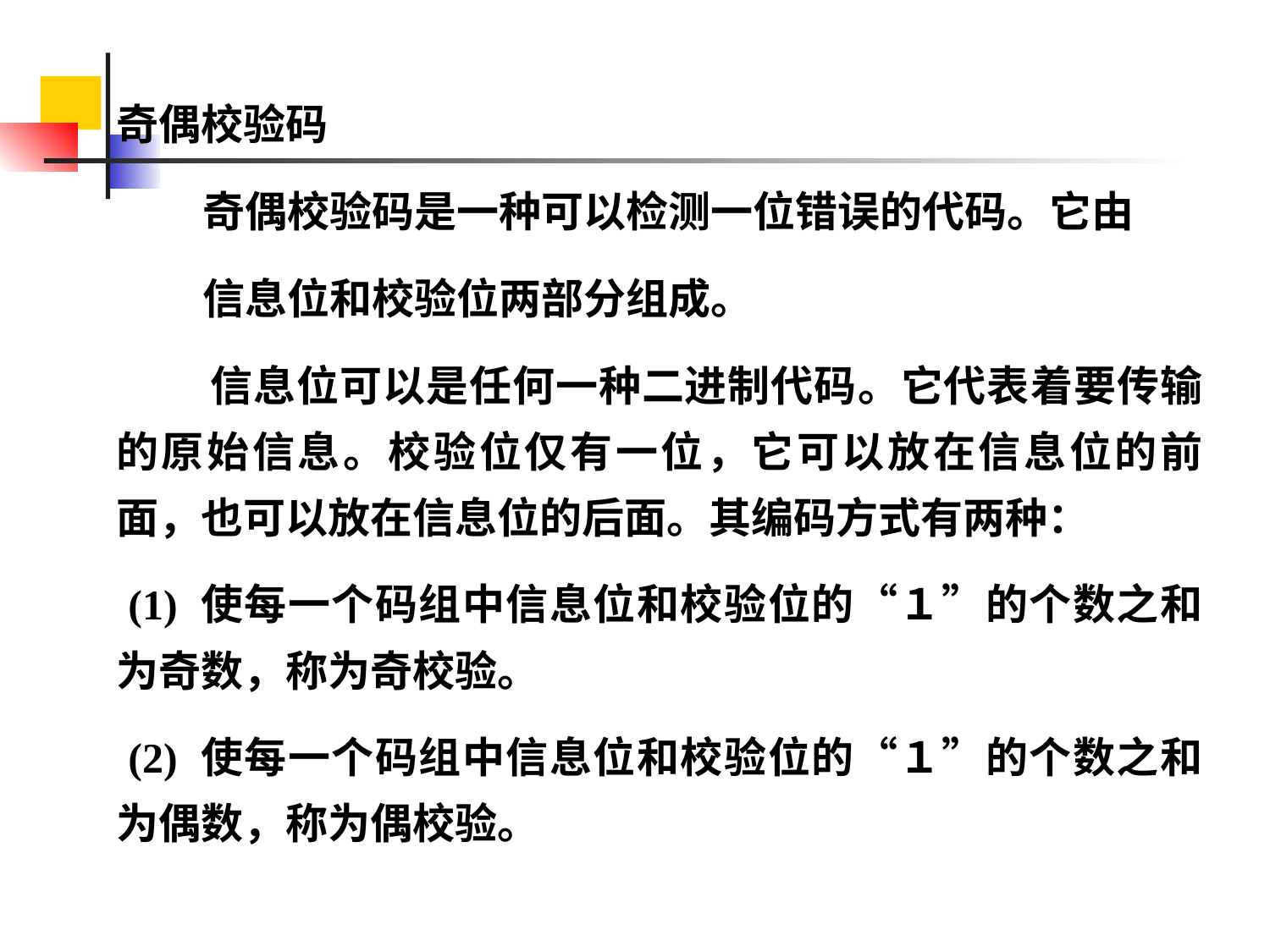

奇偶校验码
        奇偶校验码是一种可以检测一位错误的代码。它由
        信息位和校验位两部分组成。
        信息位可以是任何一种二进制代码。它代表着要传输的原始信息。校验位仅有一位，它可以放在信息位的前面，也可以放在信息位的后面。其编码方式有两种：
 (1) 使每一个码组中信息位和校验位的“１”的个数之和为奇数，称为奇校验。
 (2) 使每一个码组中信息位和校验位的“１”的个数之和为偶数，称为偶校验。